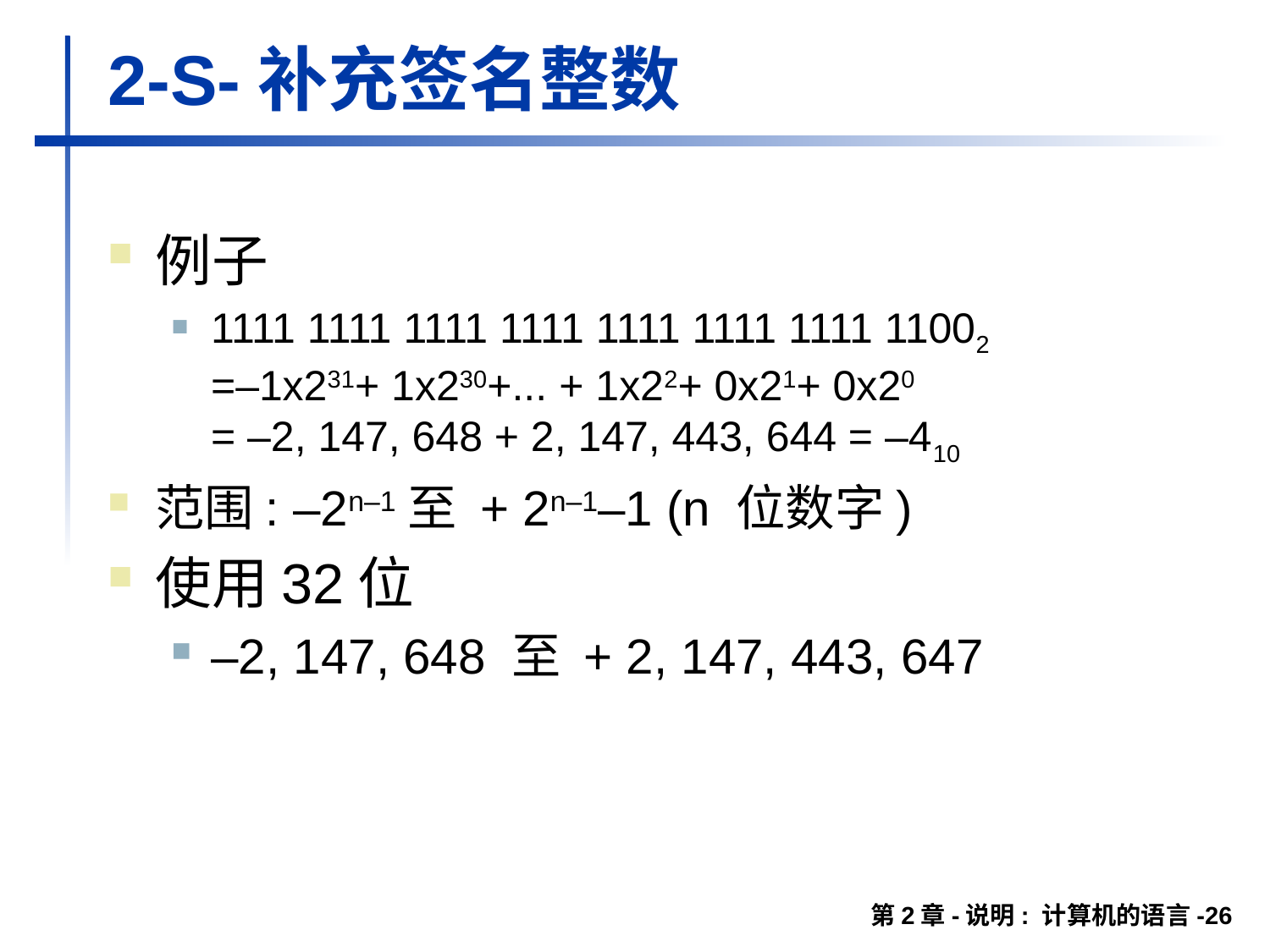

# 2-S-补充签名整数

例子
1111 1111 1111 1111 1111 1111 1111 11002
=–1x231+ 1x230+... + 1x22+ 0x21+ 0x20
= –2, 147, 648 + 2, 147, 443, 644 = –410
范围: –2n–1至 + 2n–1–1 (n 位数字)
使用32位
–2, 147, 648 至 + 2, 147, 443, 647

第2章-说明: 计算机的语言-26